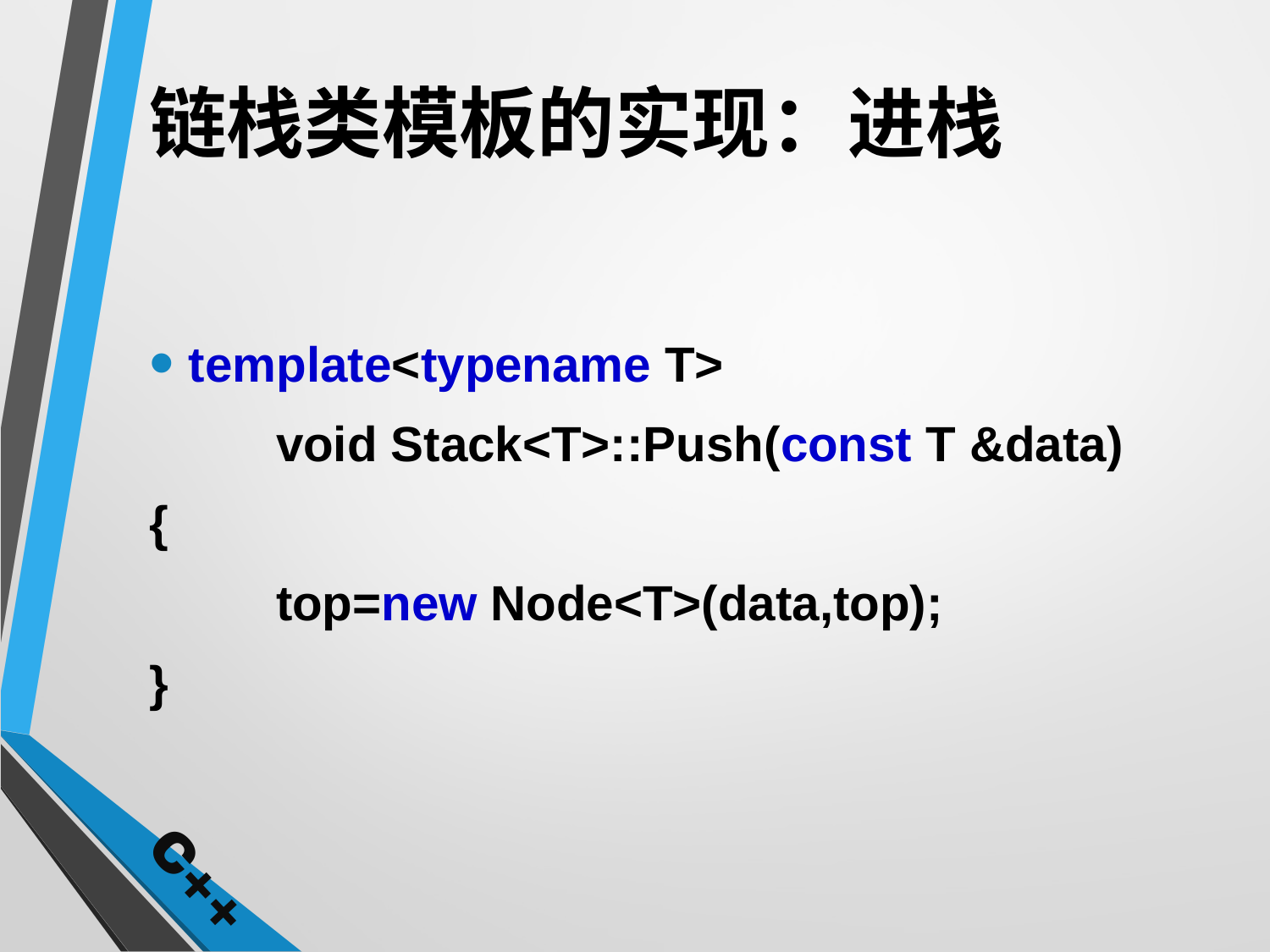

# 链栈类模板的实现：进栈
template<typename T>
	void Stack<T>::Push(const T &data)
{
  	top=new Node<T>(data,top);
}